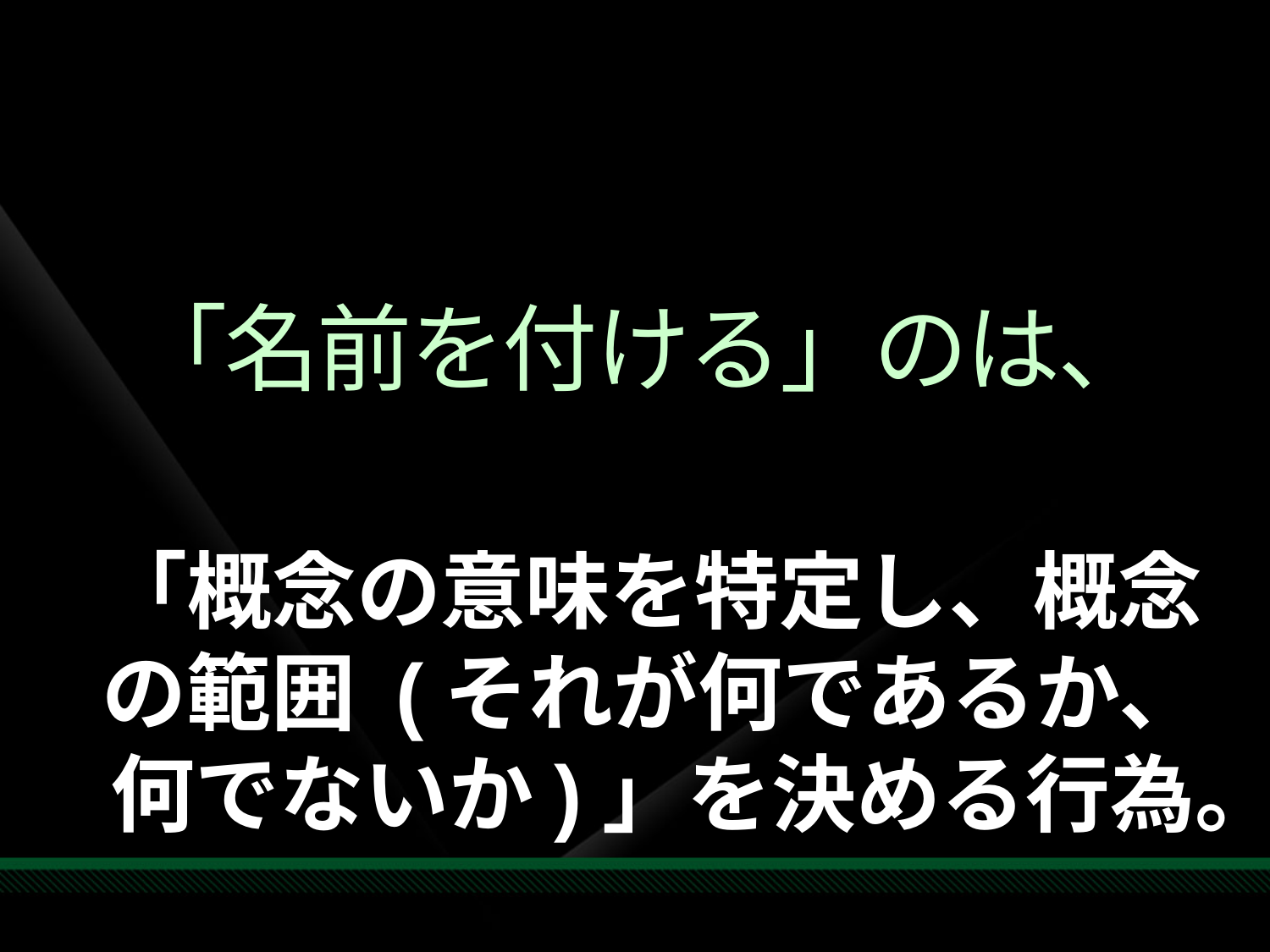

# 「名前を付ける」のは、
「概念の意味を特定し、概念の範囲 (それが何であるか、何でないか)」を決める行為。